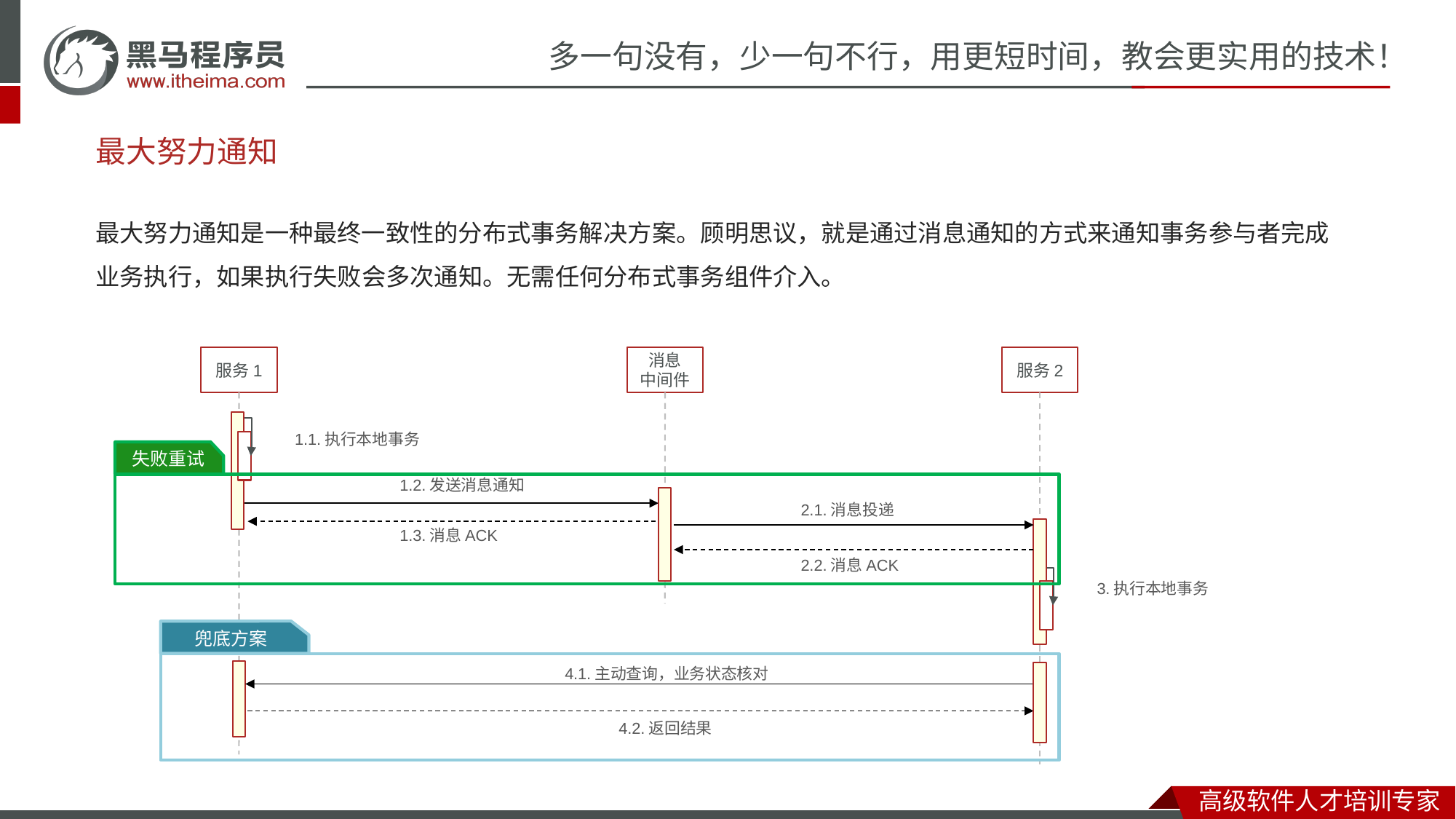

# 最大努力通知
最大努力通知是一种最终一致性的分布式事务解决方案。顾明思议，就是通过消息通知的方式来通知事务参与者完成业务执行，如果执行失败会多次通知。无需任何分布式事务组件介入。
消息
中间件
服务2
服务1

1.1.执行本地事务

失败重试
1.2.发送消息通知

2.1.消息投递

1.3.消息ACK
2.2.消息ACK
3.执行本地事务

兜底方案
4.1.主动查询，业务状态核对

4.2.返回结果